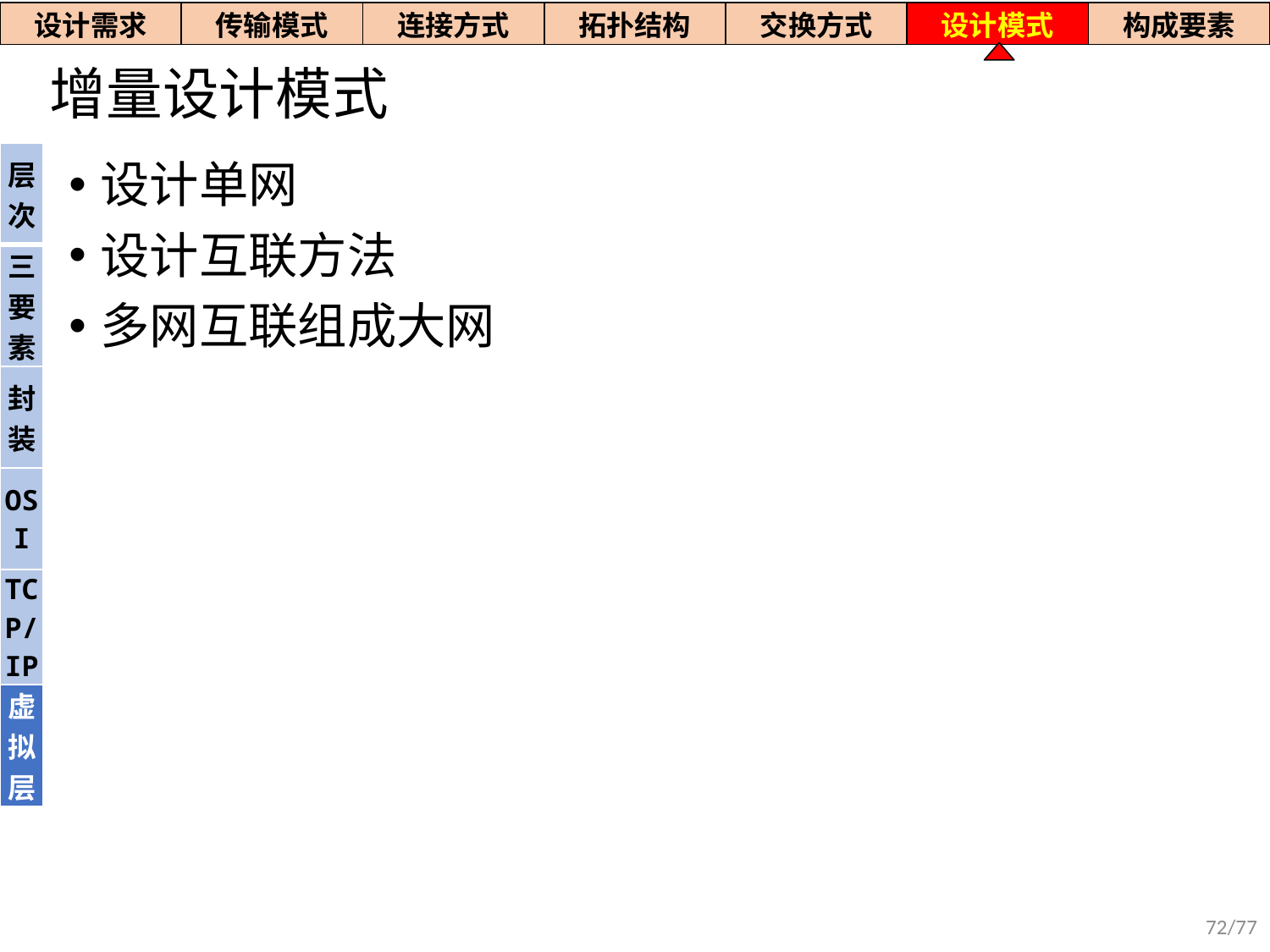

| 设计需求 | 传输模式 | 连接方式 | 拓扑结构 | 交换方式 | 设计模式 | 构成要素 |
| --- | --- | --- | --- | --- | --- | --- |

# 增量设计模式
| 层次 |
| --- |
| 三要素 |
| 封装 |
| OSI |
| TCP/IP |
| 虚拟层 |
设计单网
设计互联方法
多网互联组成大网
72/77